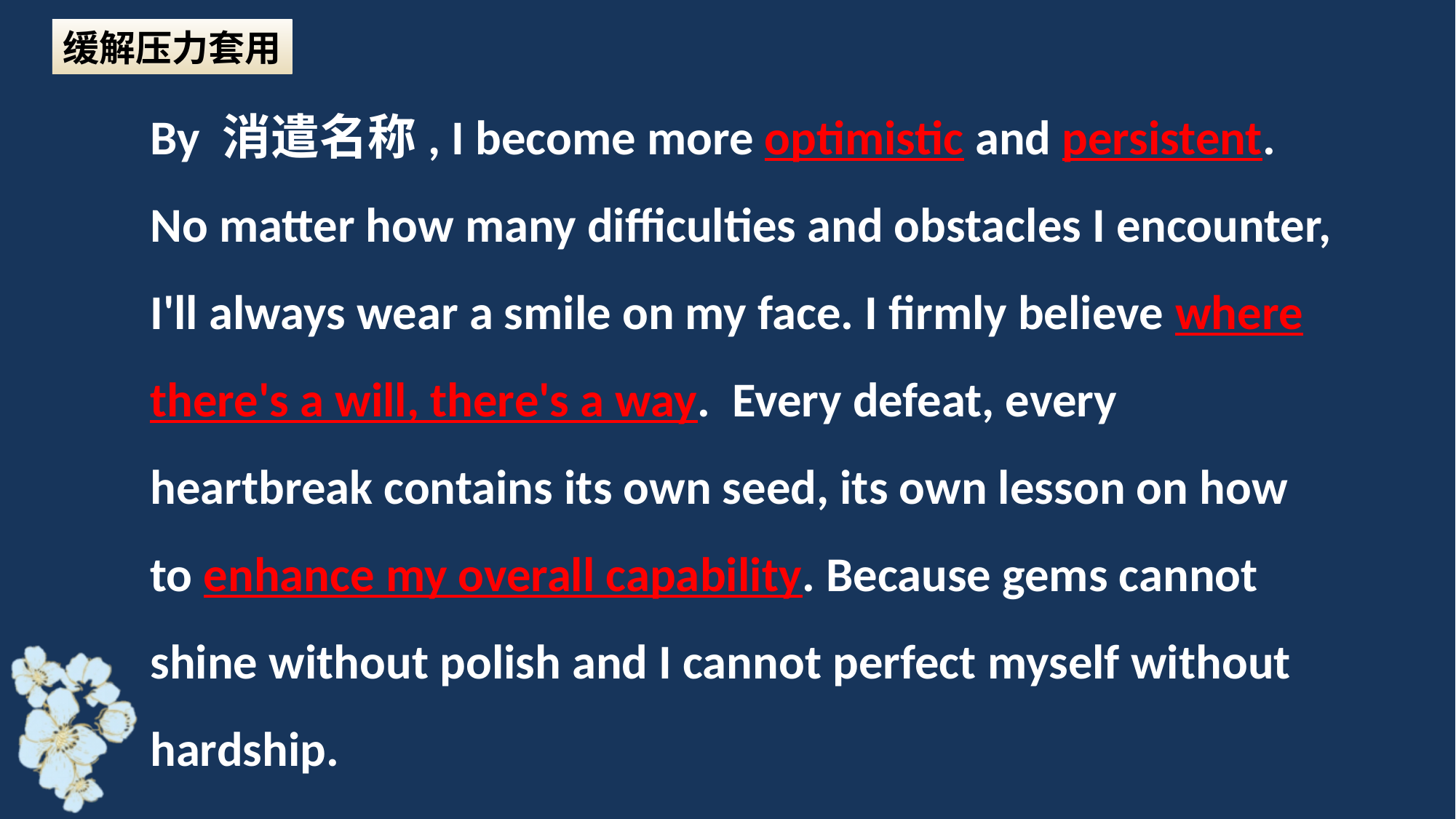

缓解压力套用
By 消遣名称, I become more optimistic and persistent. No matter how many difficulties and obstacles I encounter, I'll always wear a smile on my face. I firmly believe where there's a will, there's a way.  Every defeat, every heartbreak contains its own seed, its own lesson on how to enhance my overall capability. Because gems cannot shine without polish and I cannot perfect myself without hardship.